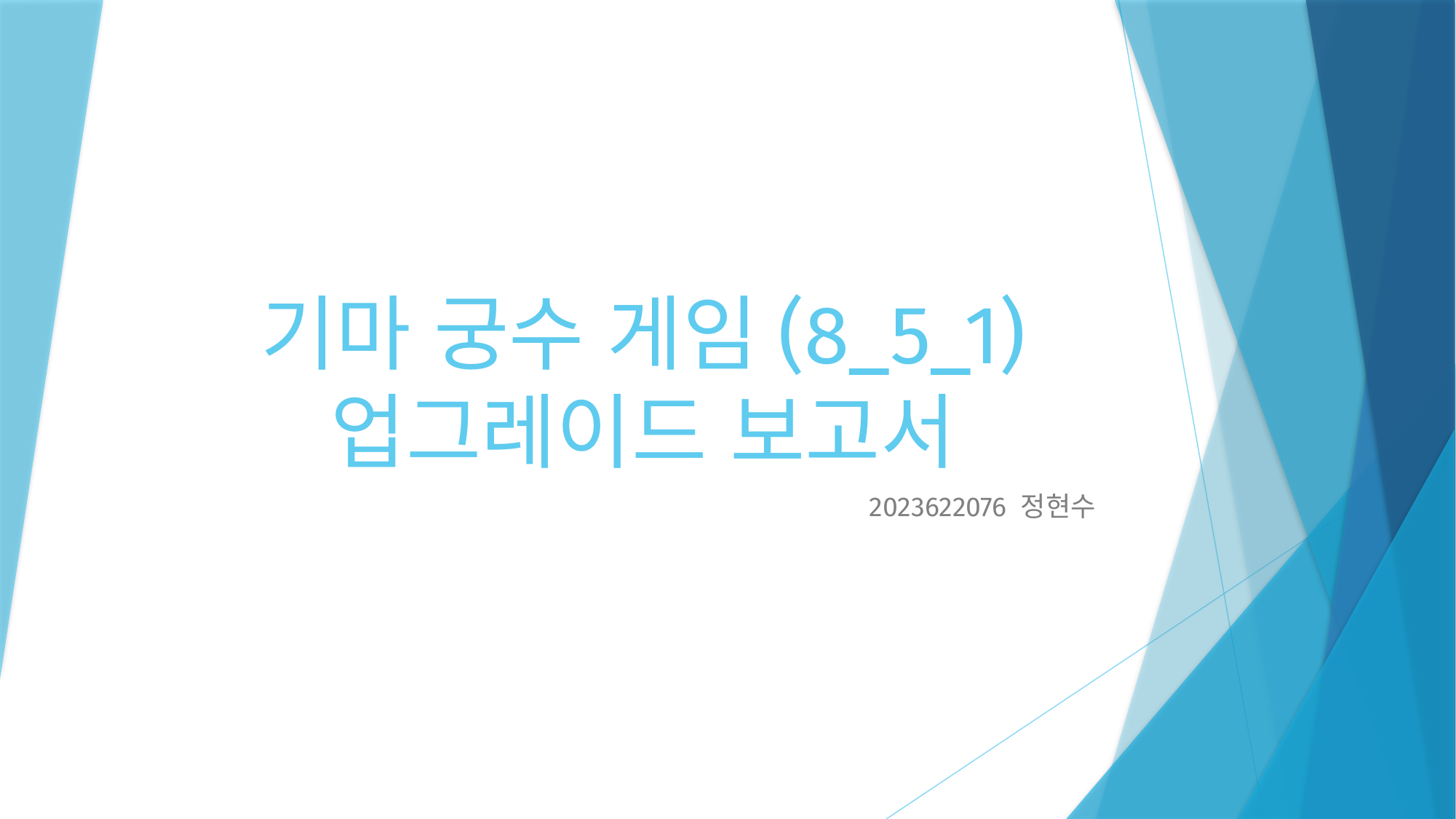

# 기마 궁수 게임(8_5_1) 업그레이드 보고서
2023622076 정현수